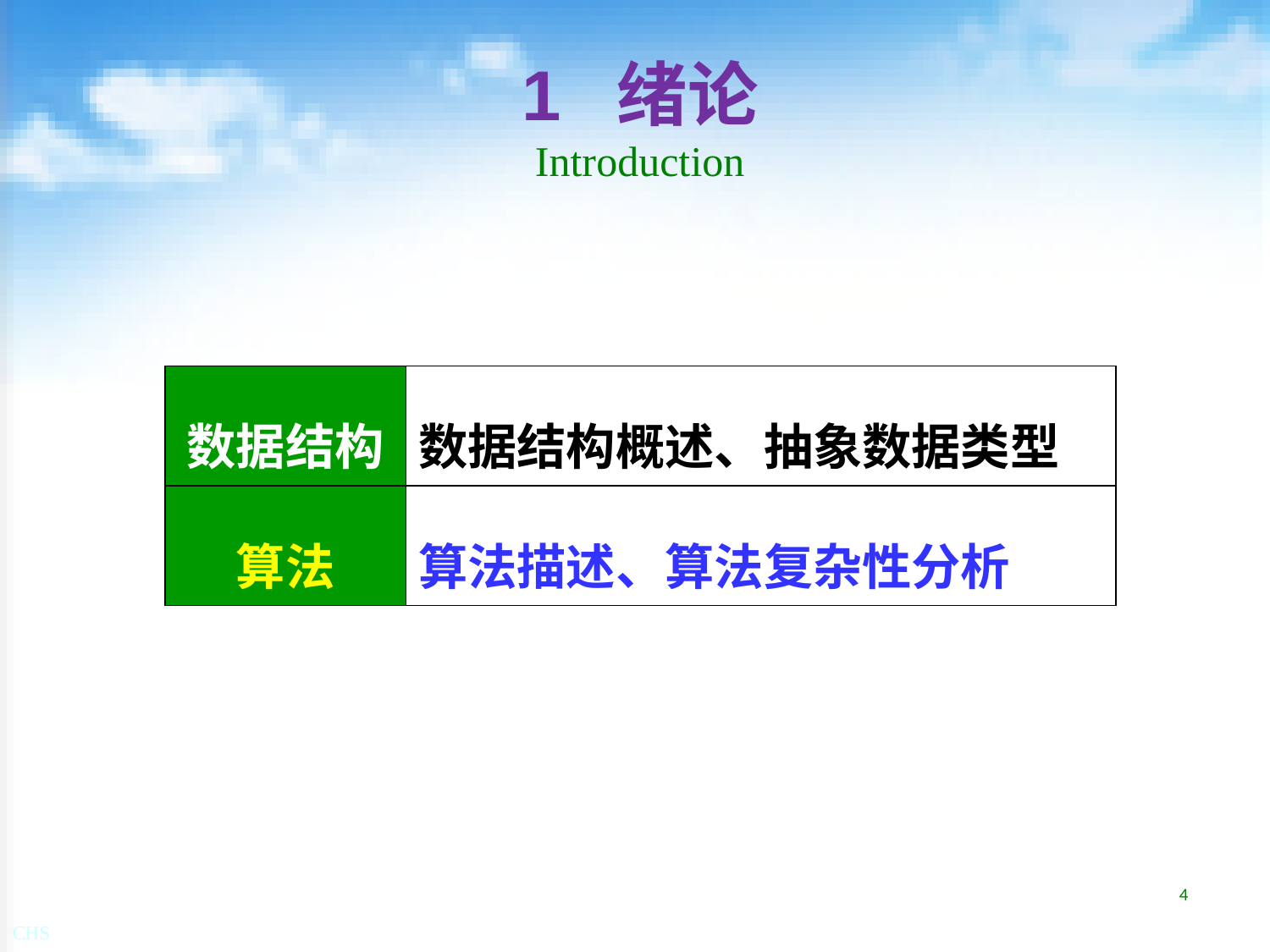

# 1  绪论 Introduction
| 数据结构 | 数据结构概述、抽象数据类型 |
| --- | --- |
| 算法 | 算法描述、算法复杂性分析 |

4